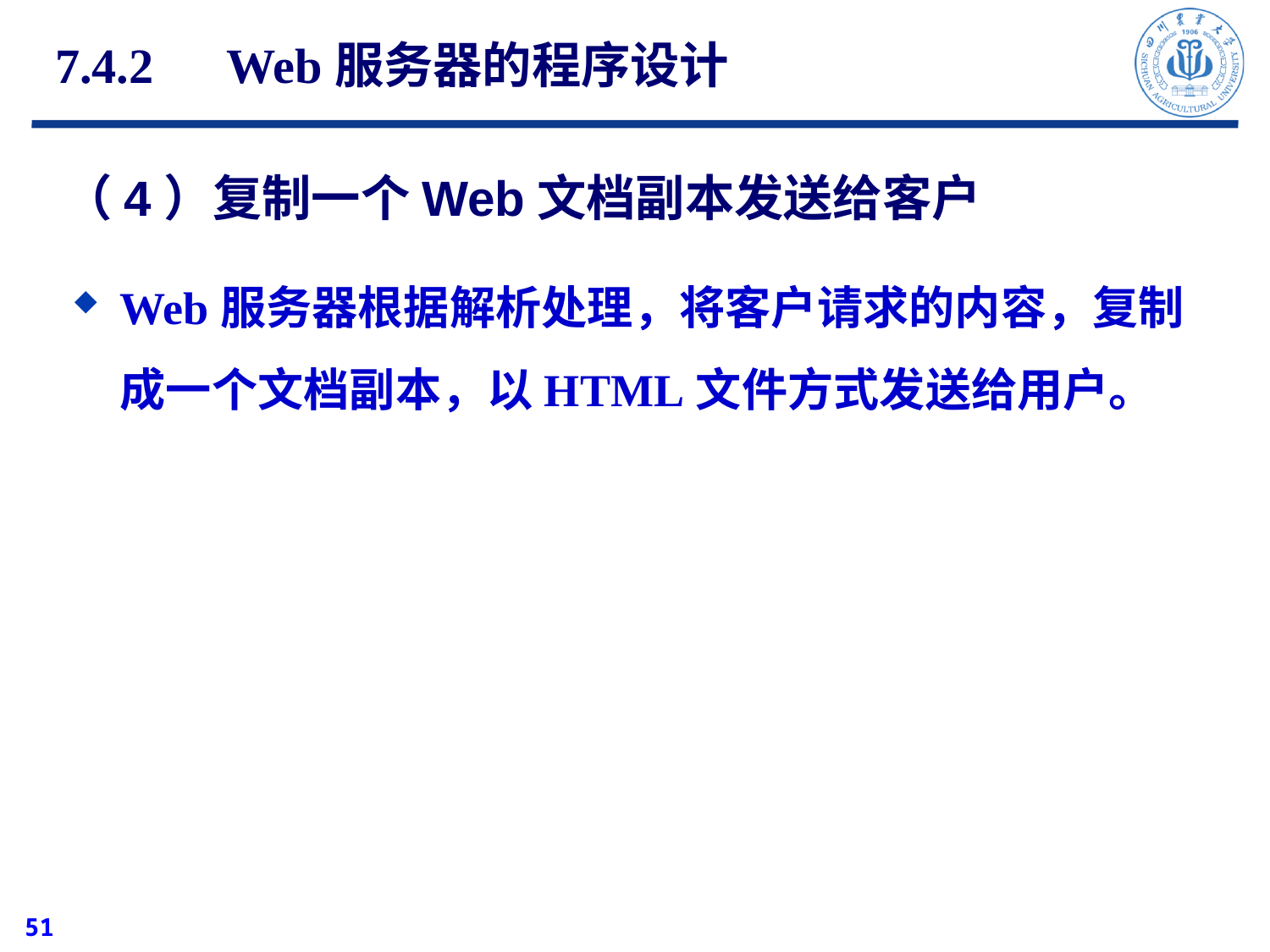

7.4.2　Web服务器的程序设计
# （4）复制一个Web文档副本发送给客户
Web服务器根据解析处理，将客户请求的内容，复制成一个文档副本，以HTML文件方式发送给用户。